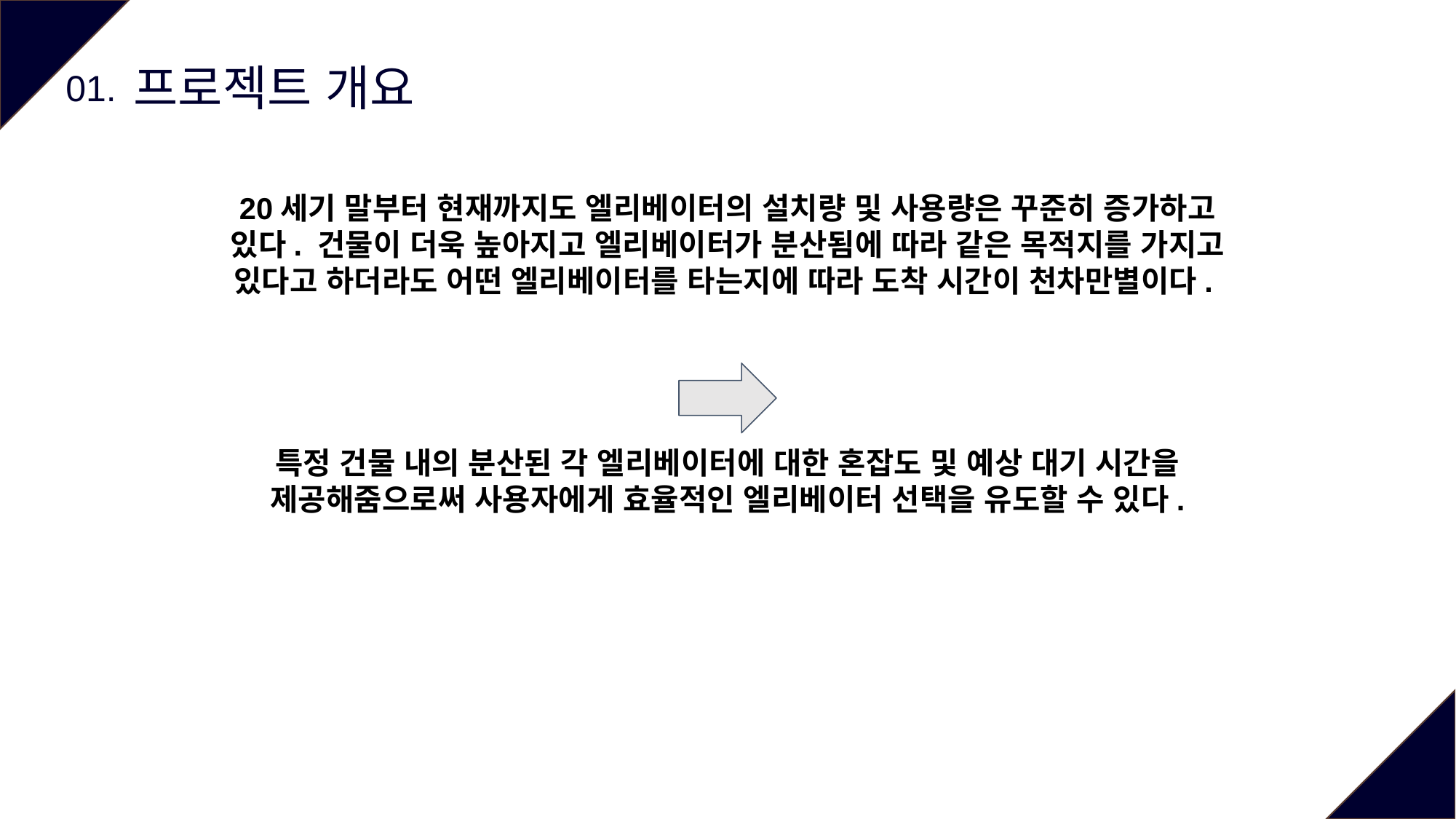

프로젝트 개요
01.

20세기 말부터 현재까지도 엘리베이터의 설치량 및 사용량은 꾸준히 증가하고 있다. 건물이 더욱 높아지고 엘리베이터가 분산됨에 따라 같은 목적지를 가지고 있다고 하더라도 어떤 엘리베이터를 타는지에 따라 도착 시간이 천차만별이다.

특정 건물 내의 분산된 각 엘리베이터에 대한 혼잡도 및 예상 대기 시간을 제공해줌으로써 사용자에게 효율적인 엘리베이터 선택을 유도할 수 있다.